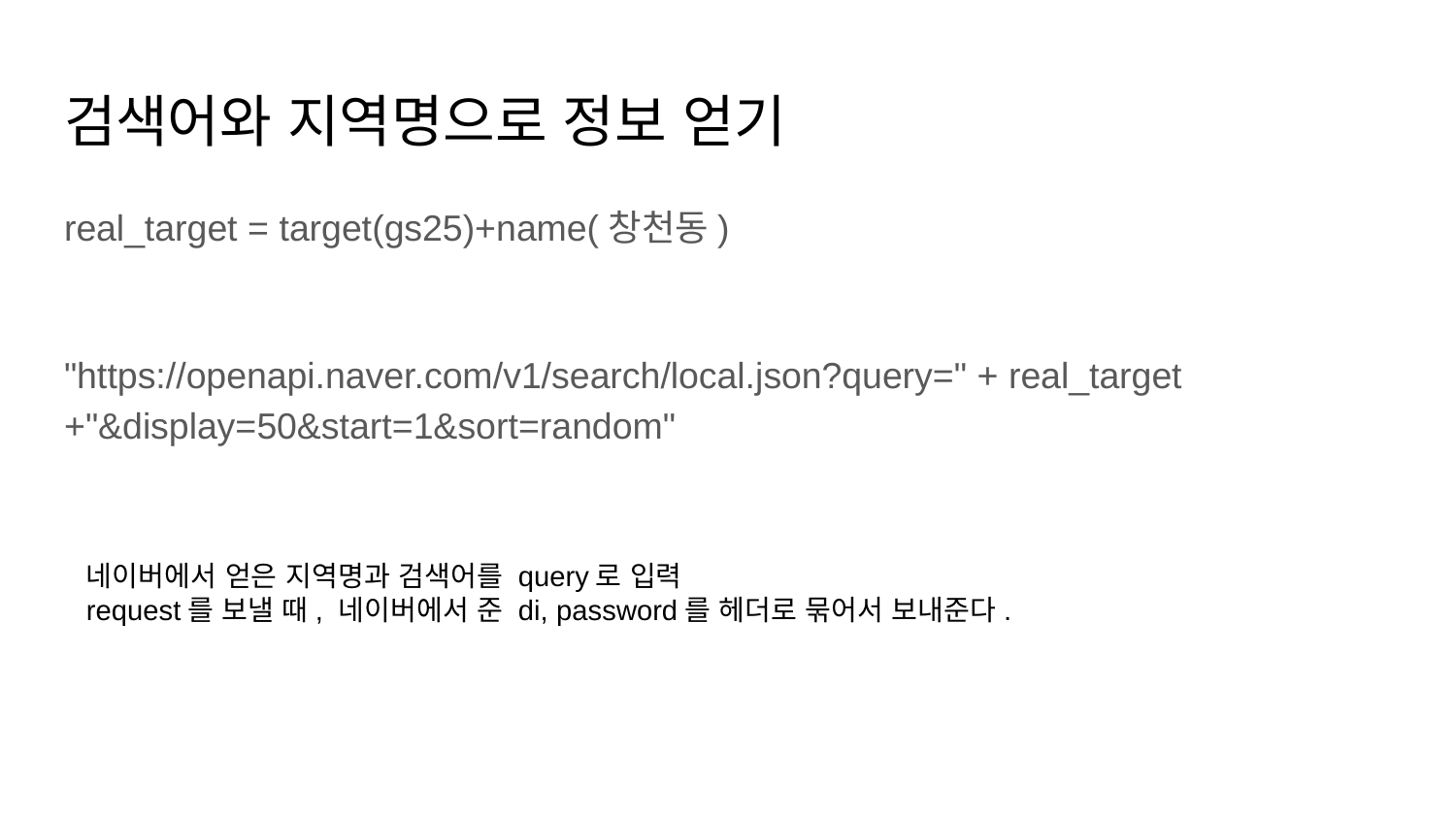

# 검색어와 지역명으로 정보 얻기
real_target = target(gs25)+name(창천동)

"https://openapi.naver.com/v1/search/local.json?query=" + real_target +"&display=50&start=1&sort=random"
네이버에서 얻은 지역명과 검색어를 query로 입력
request를 보낼 때, 네이버에서 준 di, password를 헤더로 묶어서 보내준다.